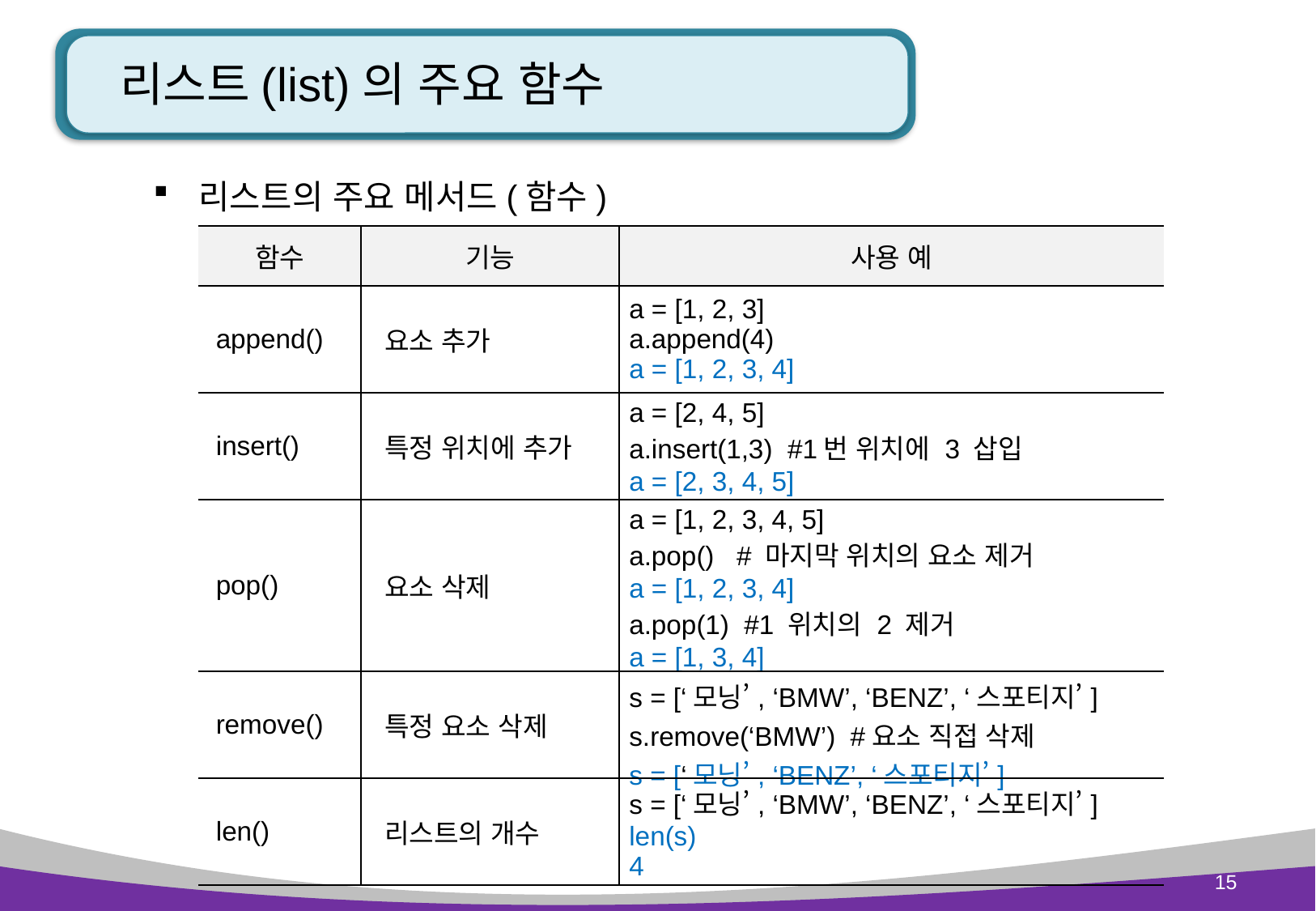

# 리스트(list)의 주요 함수
리스트의 주요 메서드(함수)
| 함수 | 기능 | 사용 예 |
| --- | --- | --- |
| append() | 요소 추가 | a = [1, 2, 3] a.append(4) a = [1, 2, 3, 4] |
| insert() | 특정 위치에 추가 | a = [2, 4, 5] a.insert(1,3) #1번 위치에 3 삽입 a = [2, 3, 4, 5] |
| pop() | 요소 삭제 | a = [1, 2, 3, 4, 5] a.pop() # 마지막 위치의 요소 제거 a = [1, 2, 3, 4] a.pop(1) #1 위치의 2 제거 a = [1, 3, 4] |
| remove() | 특정 요소 삭제 | s = [‘모닝’, ‘BMW’, ‘BENZ’, ‘스포티지’] s.remove(‘BMW’) #요소 직접 삭제 s = [‘모닝’, ‘BENZ’, ‘스포티지’] |
| len() | 리스트의 개수 | s = [‘모닝’, ‘BMW’, ‘BENZ’, ‘스포티지’] len(s) 4 |
15